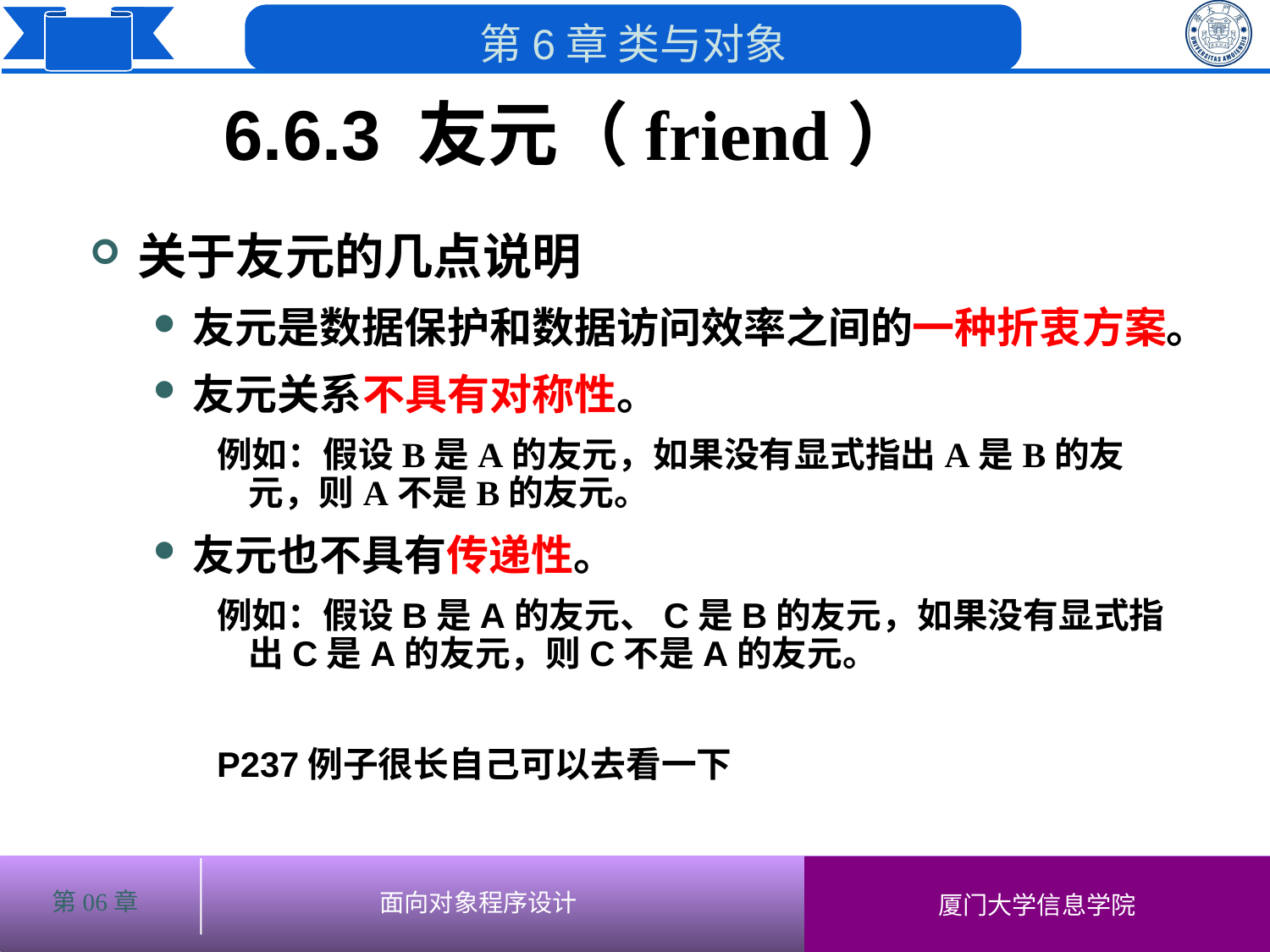

6.6.3 友元（friend）
关于友元的几点说明
友元是数据保护和数据访问效率之间的一种折衷方案。
友元关系不具有对称性。
例如：假设B是A的友元，如果没有显式指出A是B的友元，则A不是B的友元。
友元也不具有传递性。
例如：假设B是A的友元、C是B的友元，如果没有显式指出C是A的友元，则C不是A的友元。

P237例子很长自己可以去看一下
18